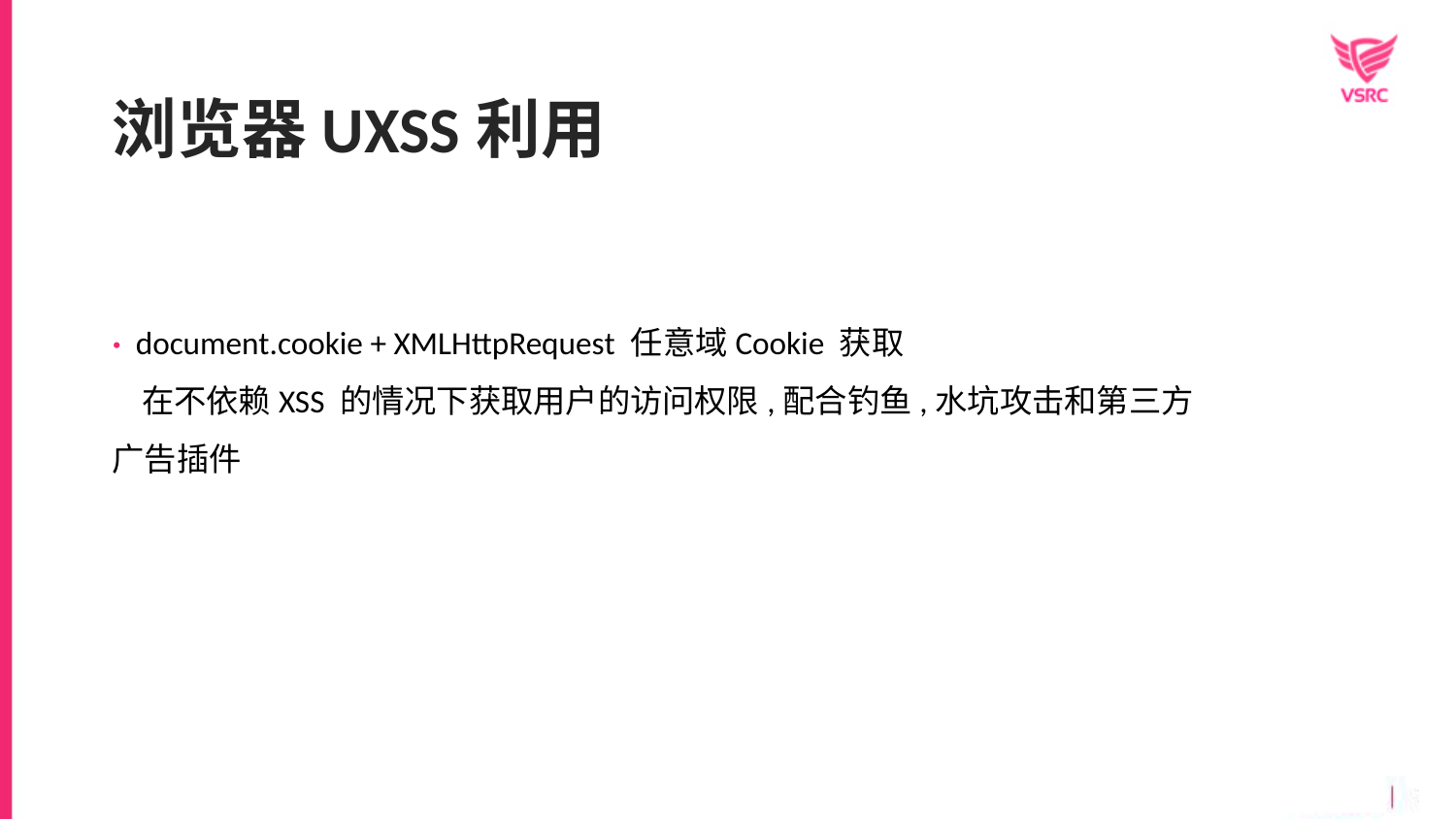

浏览器UXSS利用
·  document.cookie + XMLHttpRequest 任意域Cookie 获取
   在不依赖XSS 的情况下获取用户的访问权限,配合钓鱼,水坑攻击和第三方广告插件